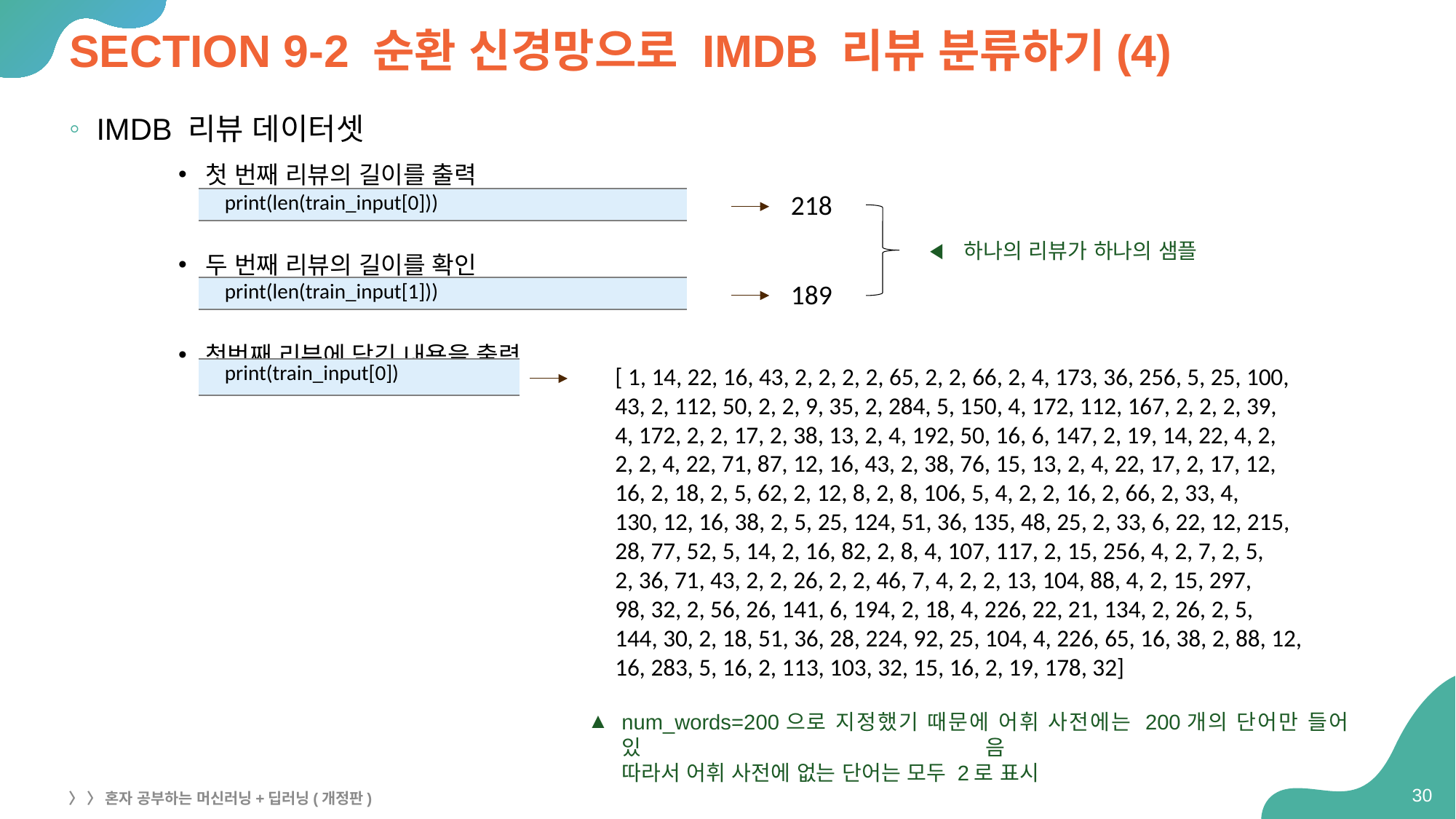

# SECTION 9-2 순환 신경망으로 IMDB 리뷰 분류하기(4)
IMDB 리뷰 데이터셋
첫 번째 리뷰의 길이를 출력

두 번째 리뷰의 길이를 확인

첫번째 리뷰에 담긴 내용을 출력
218
| print(len(train\_input[0])) |
| --- |

하나의 리뷰가 하나의 샘플
189
| print(len(train\_input[1])) |
| --- |
[ 1, 14, 22, 16, 43, 2, 2, 2, 2, 65, 2, 2, 66, 2, 4, 173, 36, 256, 5, 25, 100,
43, 2, 112, 50, 2, 2, 9, 35, 2, 284, 5, 150, 4, 172, 112, 167, 2, 2, 2, 39,
4, 172, 2, 2, 17, 2, 38, 13, 2, 4, 192, 50, 16, 6, 147, 2, 19, 14, 22, 4, 2,
2, 2, 4, 22, 71, 87, 12, 16, 43, 2, 38, 76, 15, 13, 2, 4, 22, 17, 2, 17, 12,
16, 2, 18, 2, 5, 62, 2, 12, 8, 2, 8, 106, 5, 4, 2, 2, 16, 2, 66, 2, 33, 4,
130, 12, 16, 38, 2, 5, 25, 124, 51, 36, 135, 48, 25, 2, 33, 6, 22, 12, 215,
28, 77, 52, 5, 14, 2, 16, 82, 2, 8, 4, 107, 117, 2, 15, 256, 4, 2, 7, 2, 5,
2, 36, 71, 43, 2, 2, 26, 2, 2, 46, 7, 4, 2, 2, 13, 104, 88, 4, 2, 15, 297,
98, 32, 2, 56, 26, 141, 6, 194, 2, 18, 4, 226, 22, 21, 134, 2, 26, 2, 5,
144, 30, 2, 18, 51, 36, 28, 224, 92, 25, 104, 4, 226, 65, 16, 38, 2, 88, 12,
16, 283, 5, 16, 2, 113, 103, 32, 15, 16, 2, 19, 178, 32]
| print(train\_input[0]) |
| --- |

num_words=200으로 지정했기 때문에 어휘 사전에는 200개의 단어만 들어 있음
따라서 어휘 사전에 없는 단어는 모두 2로 표시
30
〉 〉 혼자 공부하는 머신러닝+딥러닝(개정판)